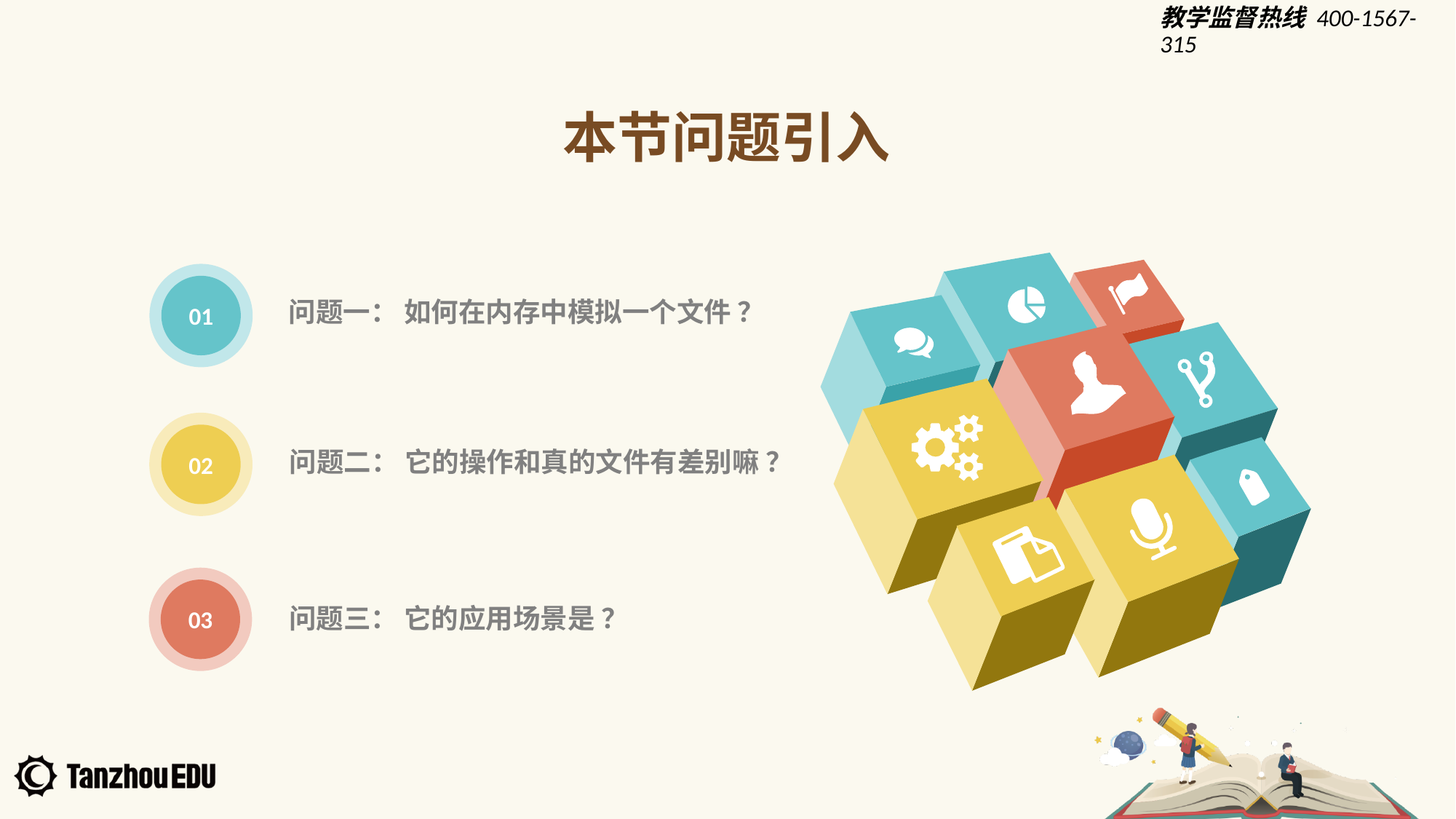

本节问题引入

01

问题一： 如何在内存中模拟一个文件 ？

02

问题二： 它的操作和真的文件有差别嘛 ？

03
问题三： 它的应用场景是 ？